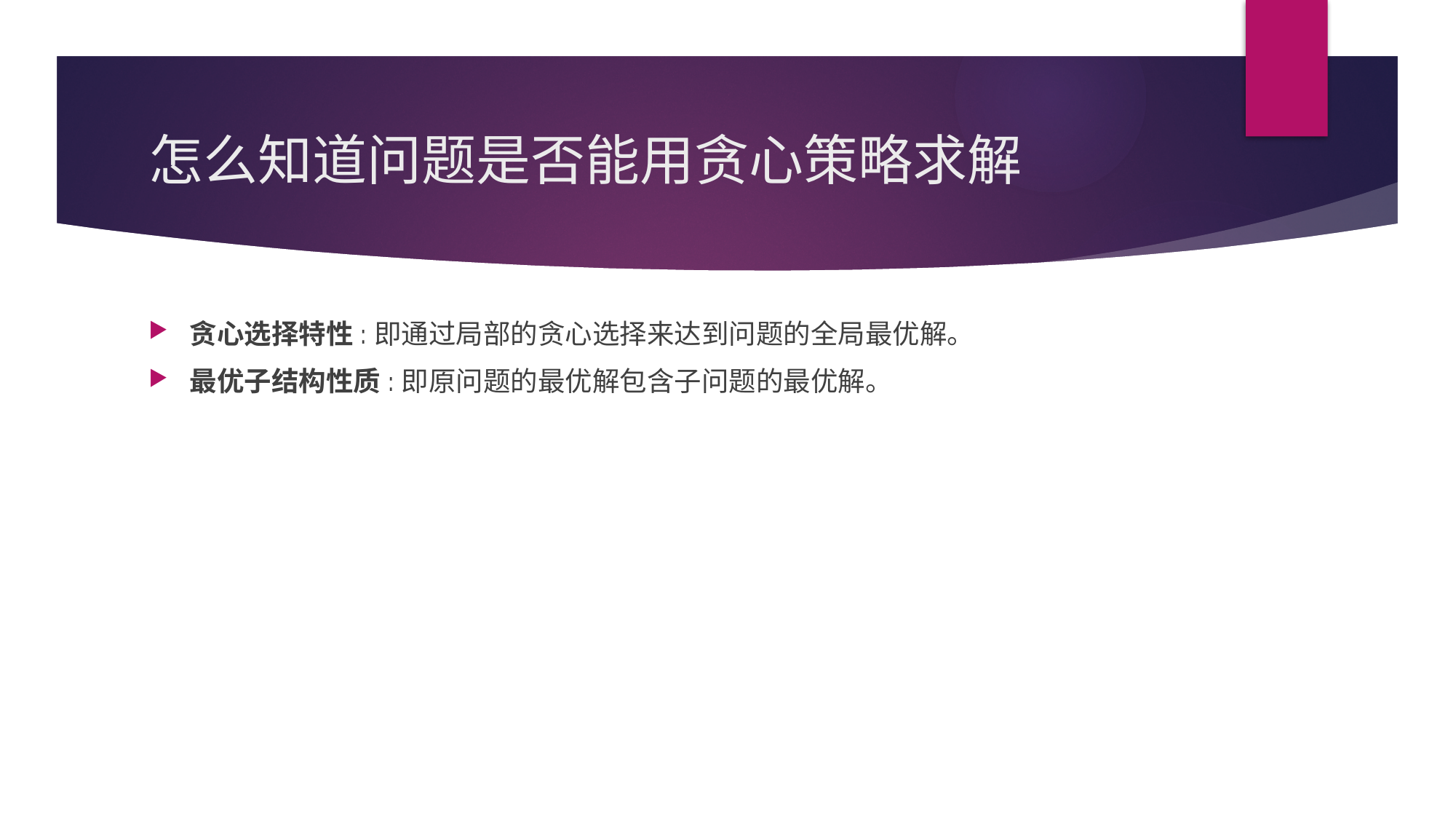

# 怎么知道问题是否能用贪心策略求解
贪心选择特性:即通过局部的贪心选择来达到问题的全局最优解。
最优子结构性质:即原问题的最优解包含子问题的最优解。